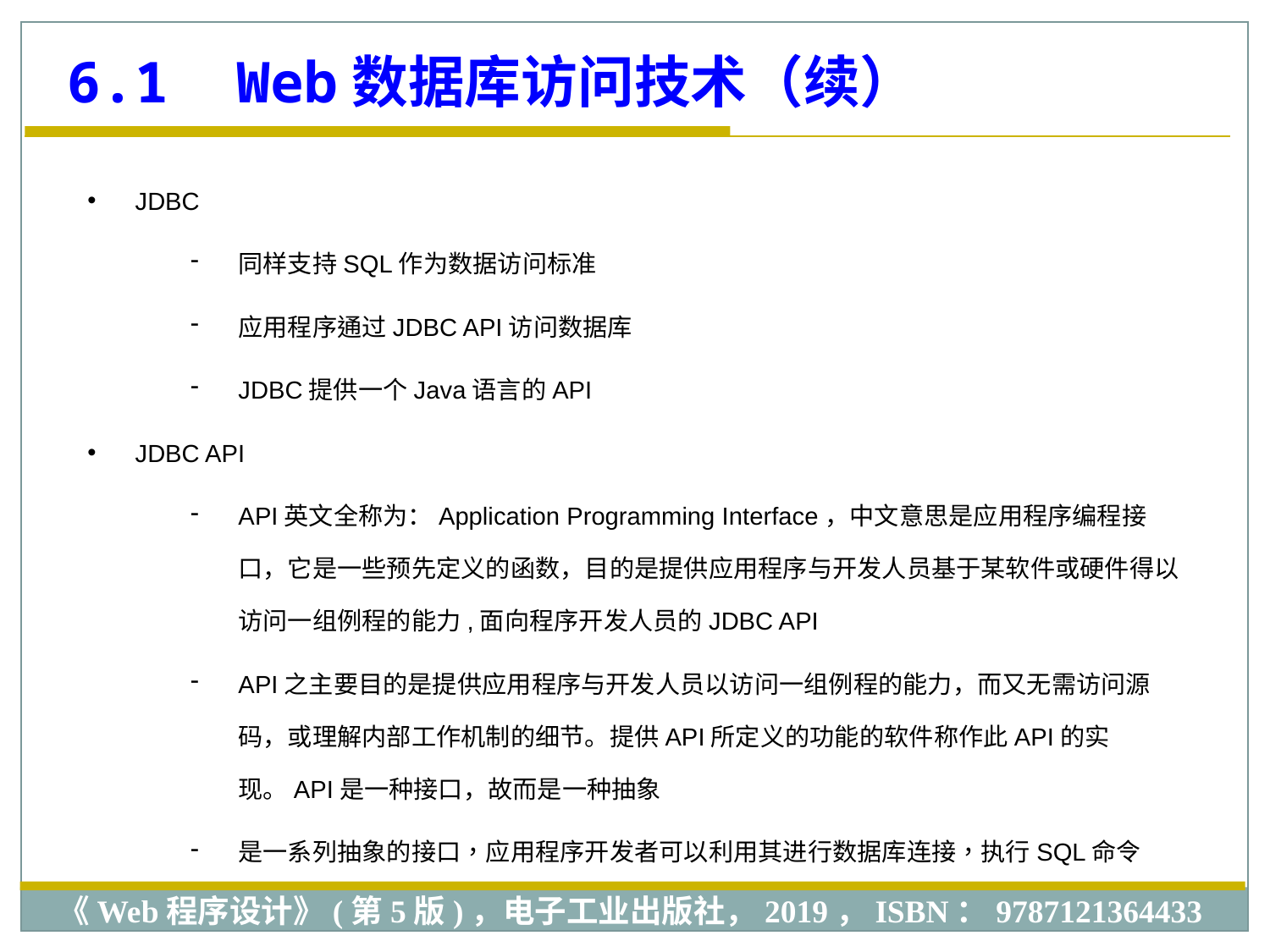

6.1  Web数据库访问技术（续）
JDBC
同样支持SQL作为数据访问标准
应用程序通过JDBC API访问数据库
JDBC提供一个Java语言的API
JDBC API
API英文全称为：Application Programming Interface，中文意思是应用程序编程接口，它是一些预先定义的函数，目的是提供应用程序与开发人员基于某软件或硬件得以访问一组例程的能力,面向程序开发人员的JDBC API
API之主要目的是提供应用程序与开发人员以访问一组例程的能力，而又无需访问源码，或理解内部工作机制的细节。提供API所定义的功能的软件称作此API的实现。API是一种接口，故而是一种抽象
是一系列抽象的接口，应用程序开发者可以利用其进行数据库连接，执行SQL命令